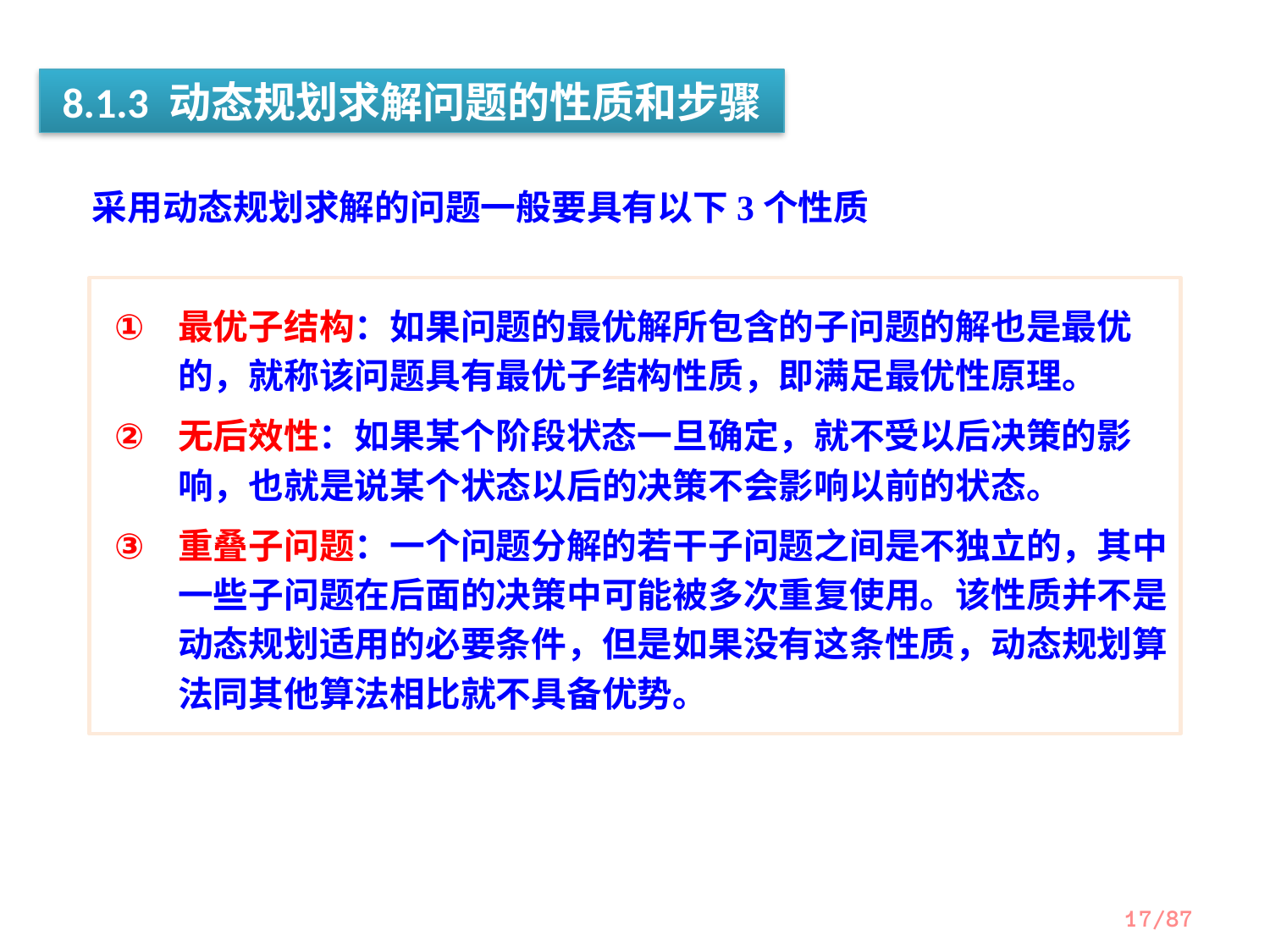

8.1.3 动态规划求解问题的性质和步骤
采用动态规划求解的问题一般要具有以下3个性质
最优子结构：如果问题的最优解所包含的子问题的解也是最优的，就称该问题具有最优子结构性质，即满足最优性原理。
无后效性：如果某个阶段状态一旦确定，就不受以后决策的影响，也就是说某个状态以后的决策不会影响以前的状态。
重叠子问题：一个问题分解的若干子问题之间是不独立的，其中一些子问题在后面的决策中可能被多次重复使用。该性质并不是动态规划适用的必要条件，但是如果没有这条性质，动态规划算法同其他算法相比就不具备优势。
17/87